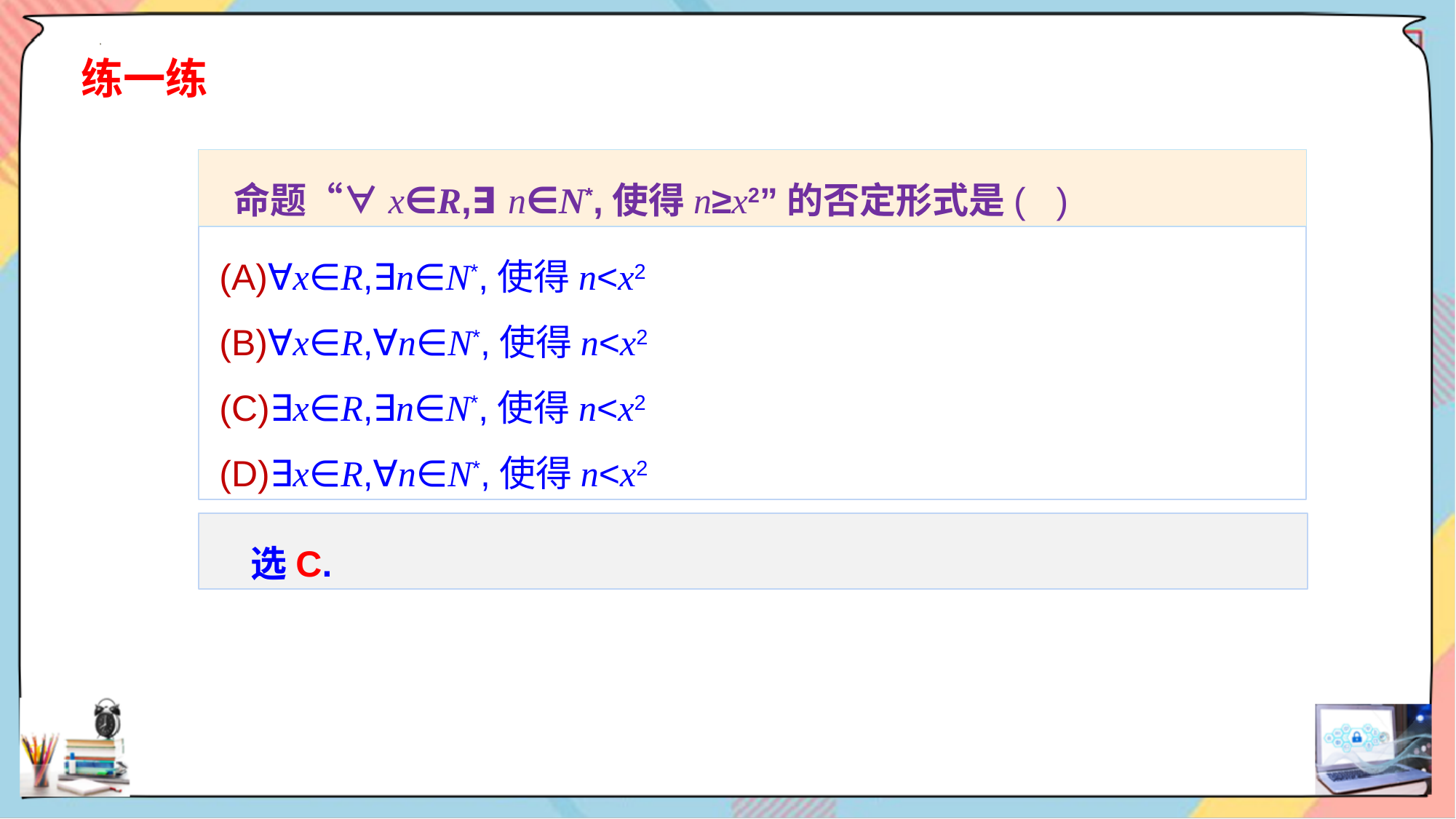

练一练
  命题“∀x∈R,∃n∈N*,使得n≥x2”的否定形式是(   )
 (A)∀x∈R,∃n∈N*,使得n<x2
 (B)∀x∈R,∀n∈N*,使得n<x2
 (C)∃x∈R,∃n∈N*,使得n<x2
 (D)∃x∈R,∀n∈N*,使得n<x2
    选C.